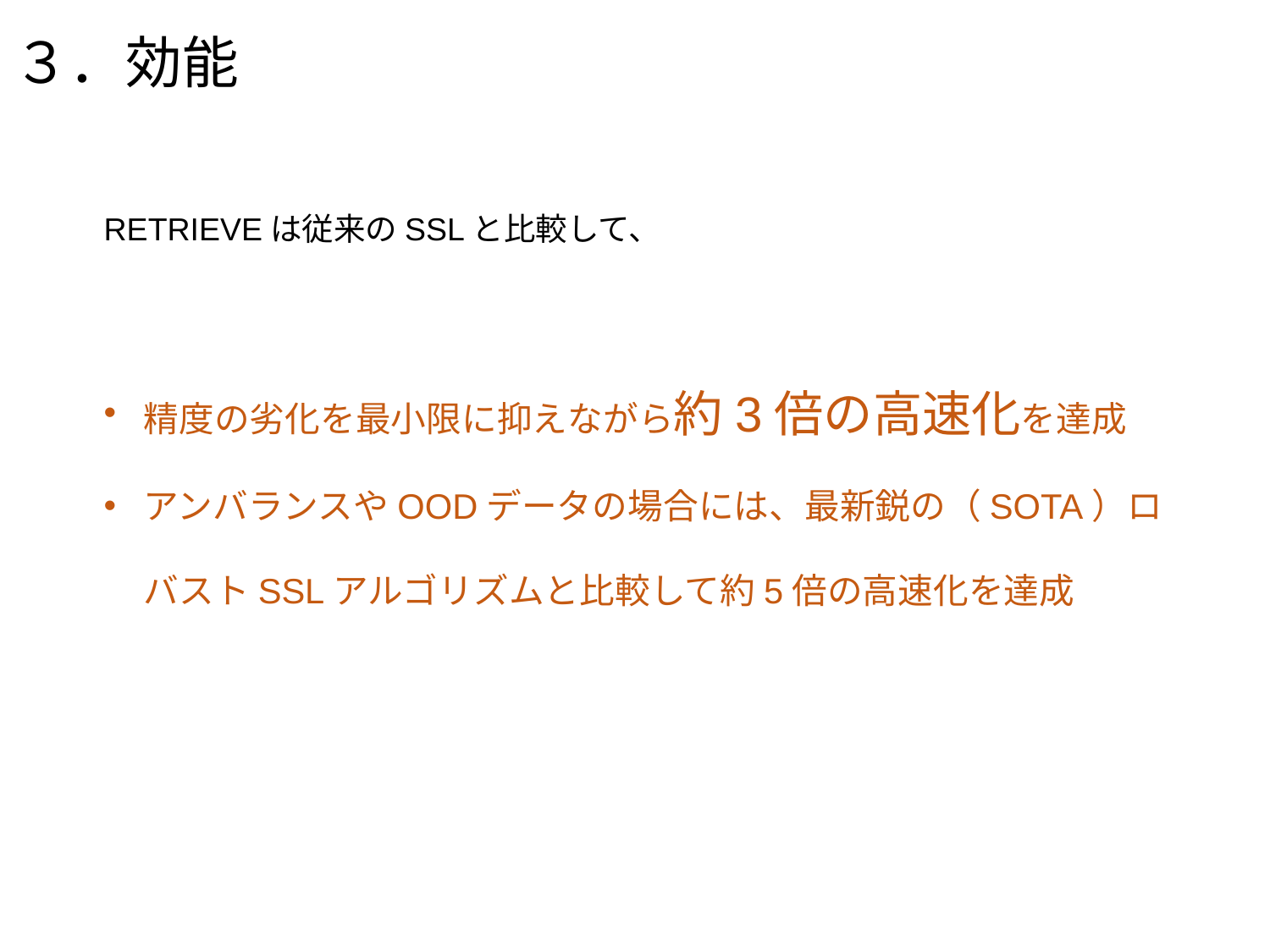

# ３．効能
RETRIEVEは従来のSSLと比較して、

精度の劣化を最小限に抑えながら約3倍の高速化を達成
アンバランスやOODデータの場合には、最新鋭の（SOTA）ロバストSSLアルゴリズムと比較して約5倍の高速化を達成